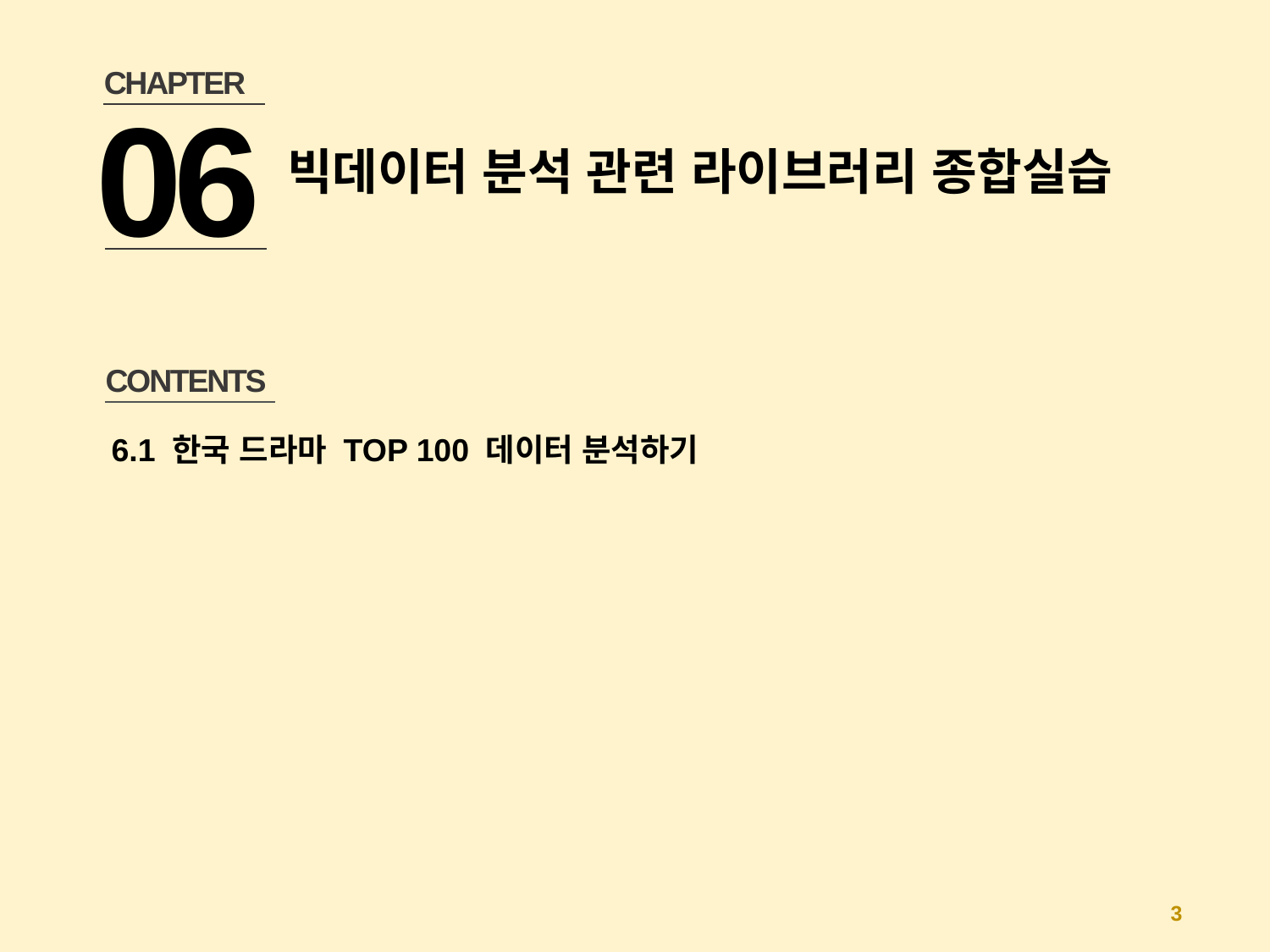

CHAPTER

06
빅데이터 분석 관련 라이브러리 종합실습
CONTENTS
6.1 한국 드라마 TOP 100 데이터 분석하기